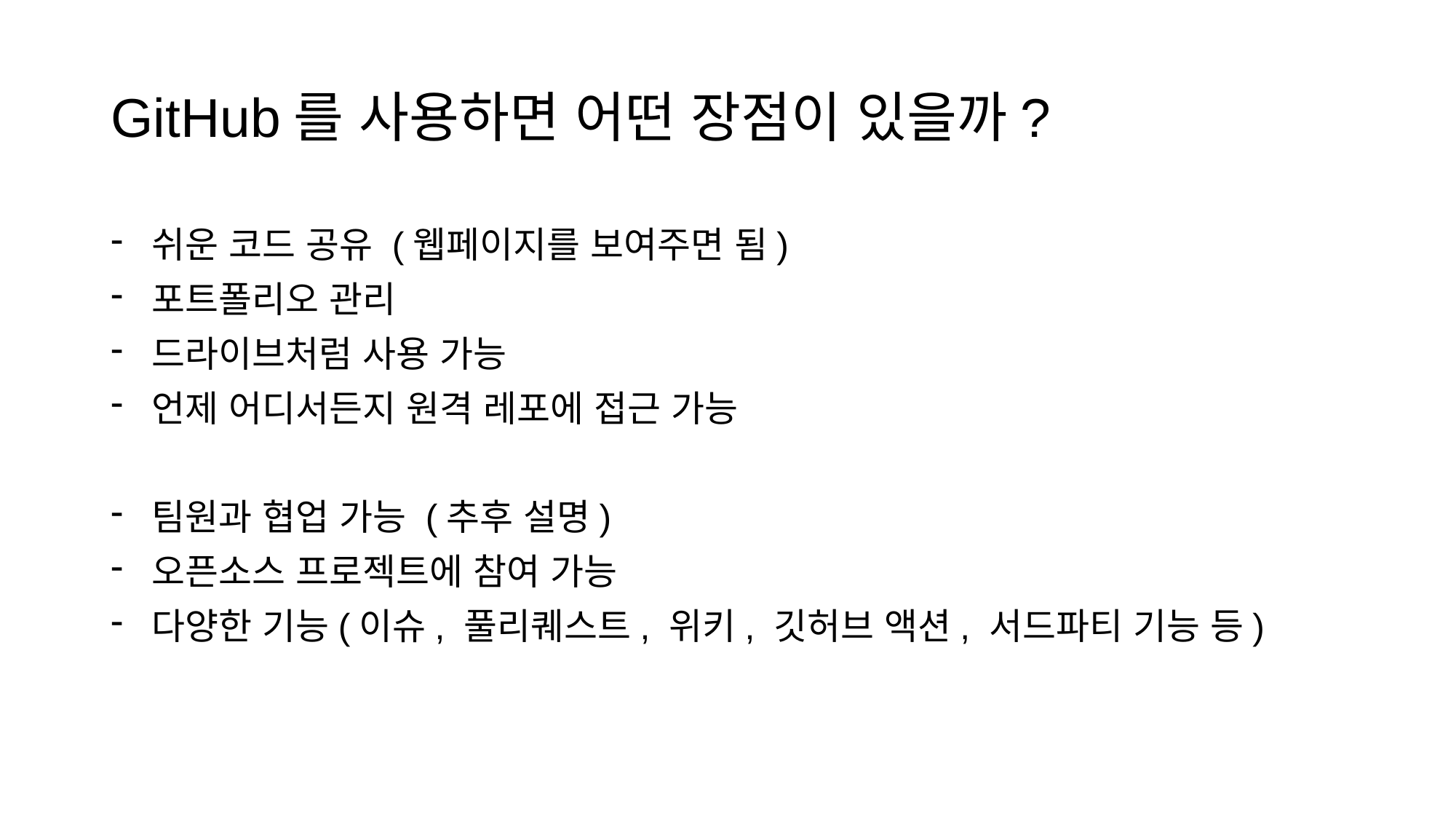

# GitHub를 사용하면 어떤 장점이 있을까?
쉬운 코드 공유 (웹페이지를 보여주면 됨)
포트폴리오 관리
드라이브처럼 사용 가능
언제 어디서든지 원격 레포에 접근 가능

팀원과 협업 가능 (추후 설명)
오픈소스 프로젝트에 참여 가능
다양한 기능(이슈, 풀리퀘스트, 위키, 깃허브 액션, 서드파티 기능 등)